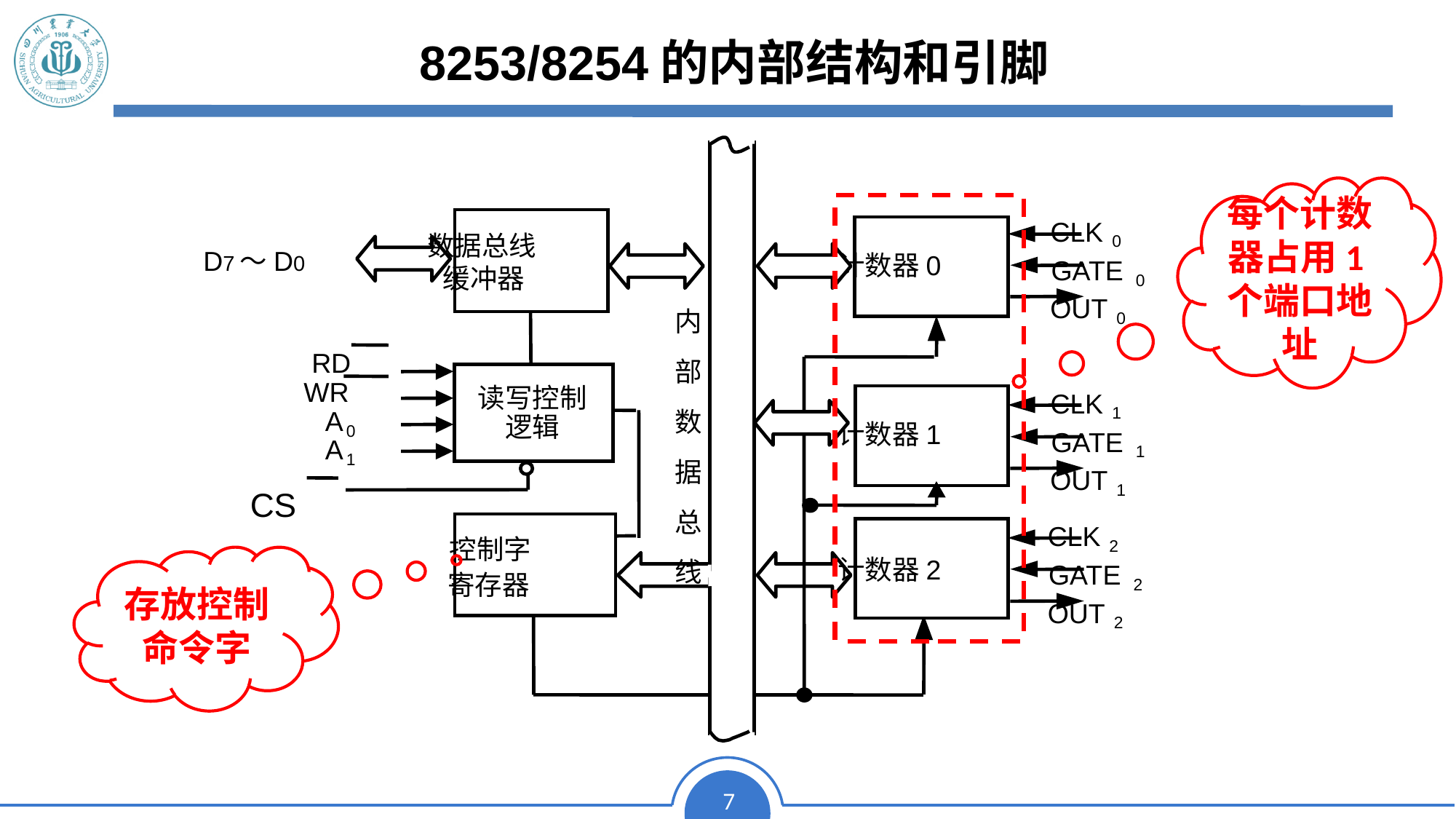

# 8253/8254的内部结构和引脚

CLK

数据总线

0

D7～D0

计数器0
GATE

缓冲器
0

OUT
内
0

RD
部

WR

读写控制
逻辑

CLK

1
A
数

计数器1
0
GATE

A
1
1
据

OUT

1

CS
总

CLK

控制字
2
计数器2

线
GATE

寄存器
2

OUT
2

每个计数器占用1个端口地址

存放控制命令字